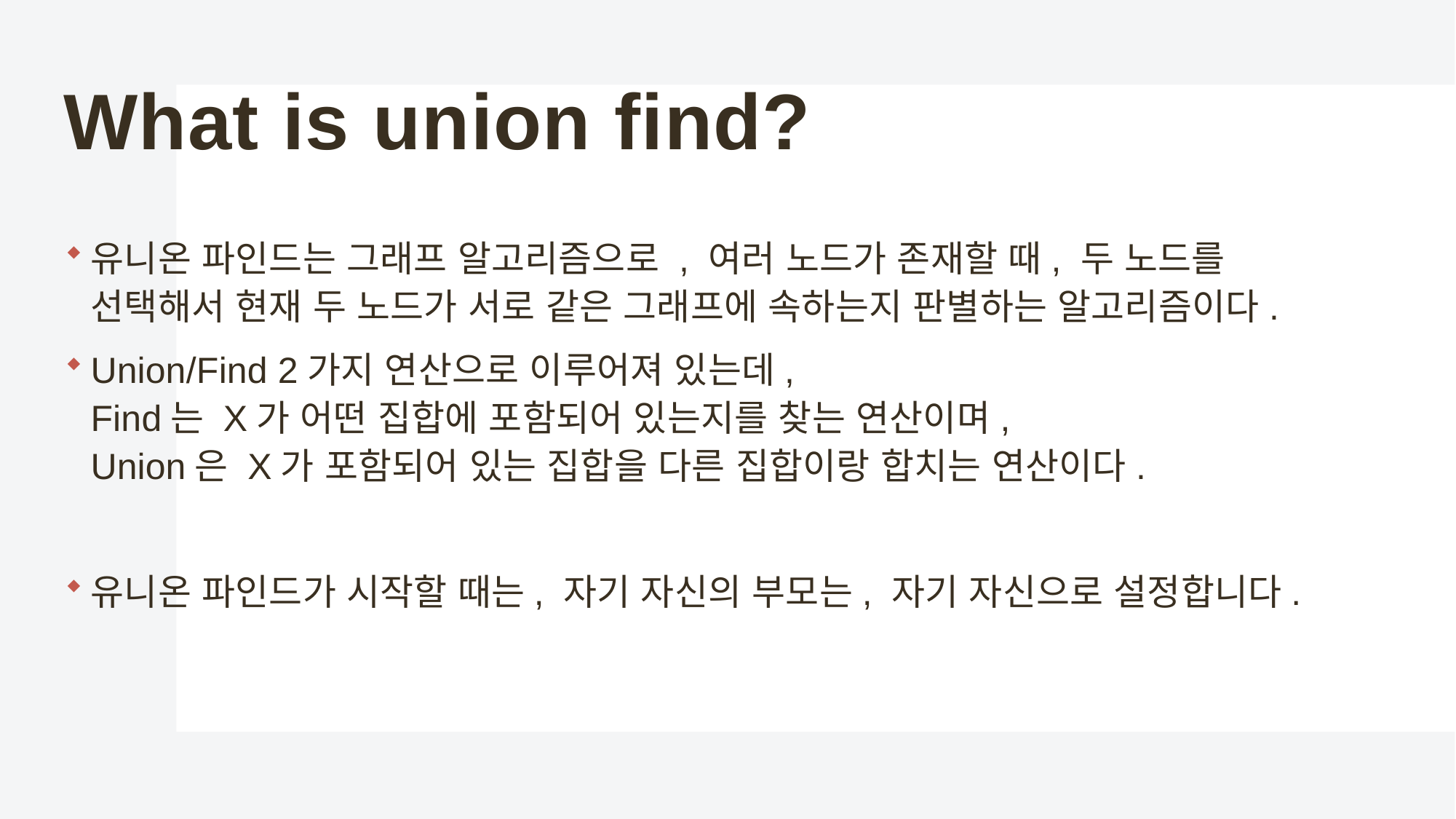

# What is union find?
유니온 파인드는 그래프 알고리즘으로 , 여러 노드가 존재할 때, 두 노드를 선택해서 현재 두 노드가 서로 같은 그래프에 속하는지 판별하는 알고리즘이다.
Union/Find 2가지 연산으로 이루어져 있는데,
Find는 X가 어떤 집합에 포함되어 있는지를 찾는 연산이며,
Union은 X가 포함되어 있는 집합을 다른 집합이랑 합치는 연산이다.

유니온 파인드가 시작할 때는, 자기 자신의 부모는, 자기 자신으로 설정합니다.